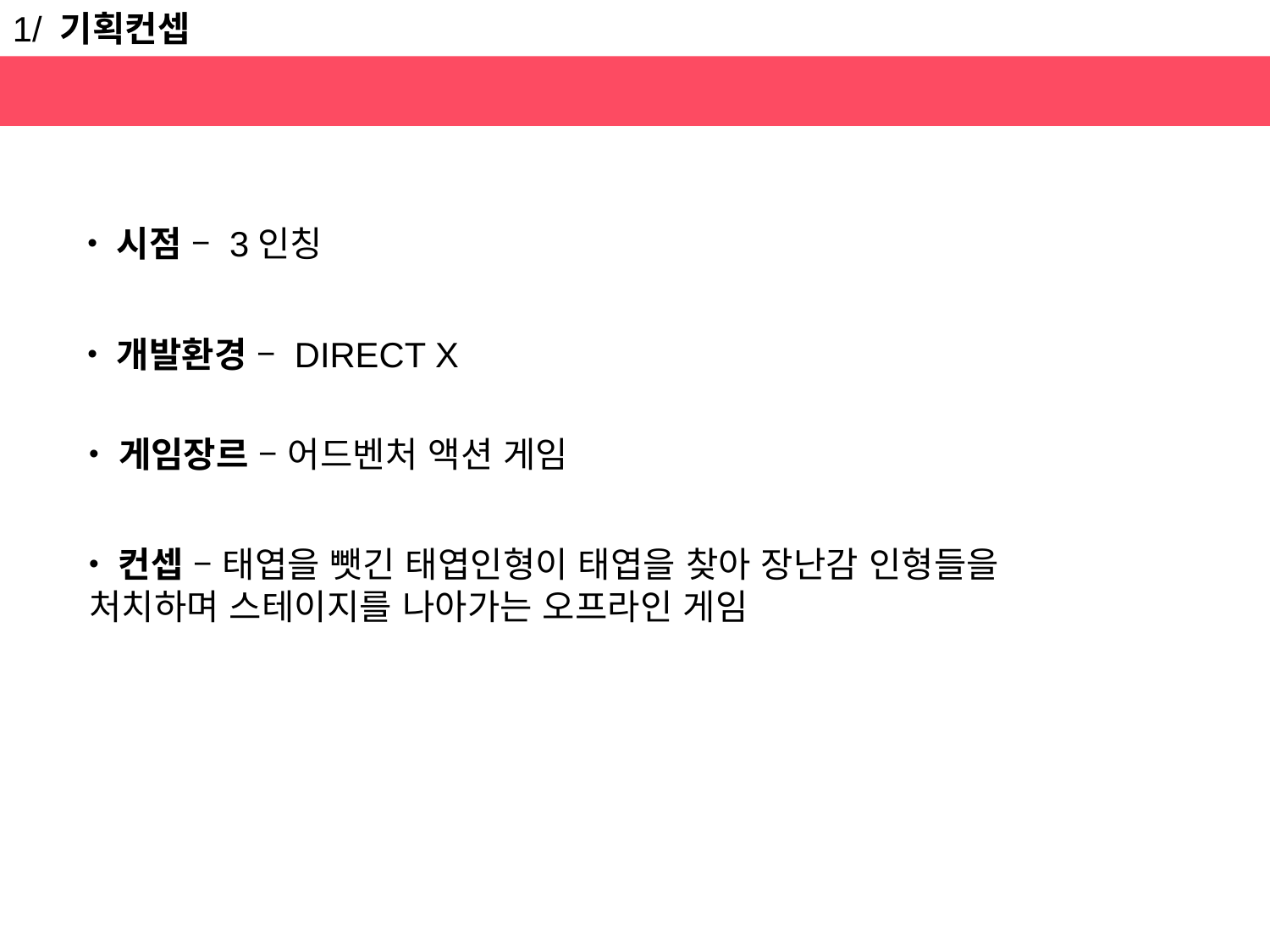

1/ 기획컨셉

  시점 – 3인칭
  개발환경 – DIRECT X
  게임장르 – 어드벤처 액션 게임
  컨셉 – 태엽을 뺏긴 태엽인형이 태엽을 찾아 장난감 인형들을     	처치하며 스테이지를 나아가는 오프라인 게임